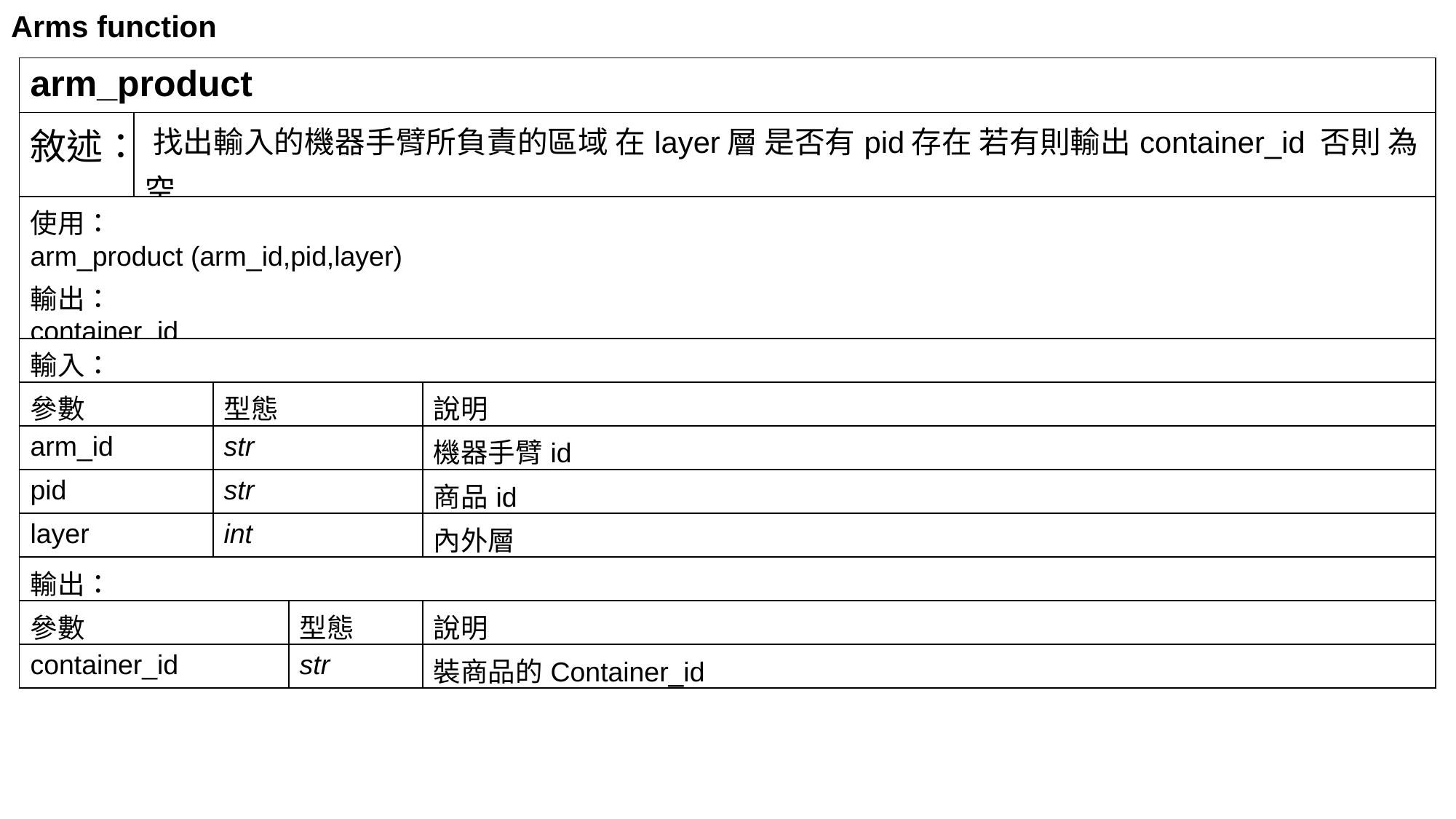

# Arms function
| ﻿arm\_product |  |  |  |  |
| --- | --- | --- | --- | --- |
| 敘述： | ﻿找出輸入的機器手臂所負責的區域 在layer層 是否有pid存在 若有則輸出container\_id 否則 為空 |  | 將訂單以商品為依據依照目前機器手臂工作量進行排序 |  |
| 使用： ﻿﻿﻿arm\_product (﻿arm\_id,pid,layer) 輸出： ﻿container\_id |  |  |  |  |
| 輸入： |  |  |  |  |
| 參數 |  | 型態 |  | 說明 |
| arm\_id |  | str |  | 機器手臂id |
| pid |  | str |  | 商品id |
| layer |  | int |  | 內外層 |
| 輸出： |  |  |  |  |
| 參數 |  |  | 型態 | 說明 |
| ﻿container\_id |  |  | str | 裝商品的Container\_id |
﻿